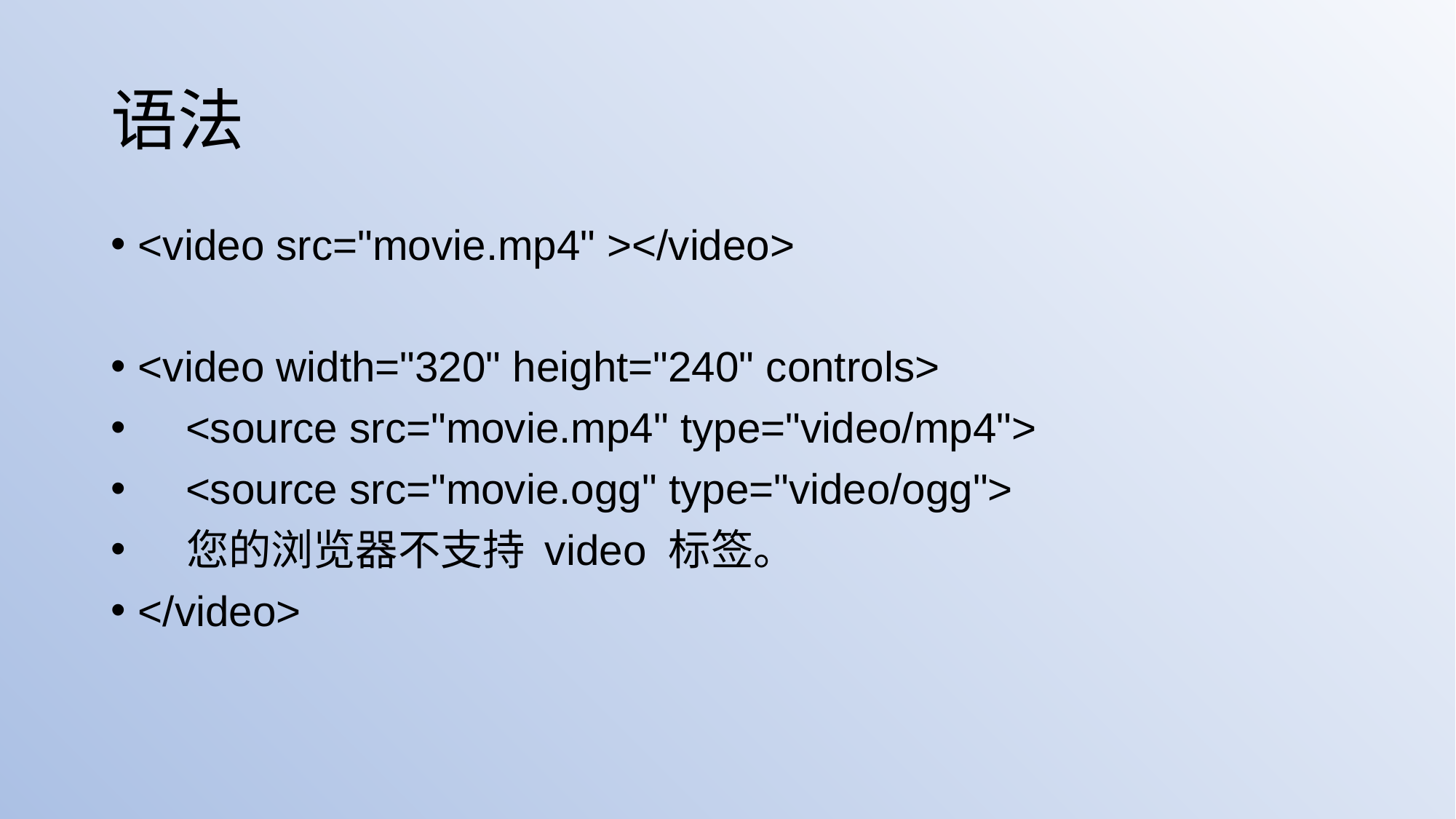

# 语法
<video src="movie.mp4" ></video>

<video width="320" height="240" controls>
    <source src="movie.mp4" type="video/mp4">
    <source src="movie.ogg" type="video/ogg">
    您的浏览器不支持 video 标签。
</video>